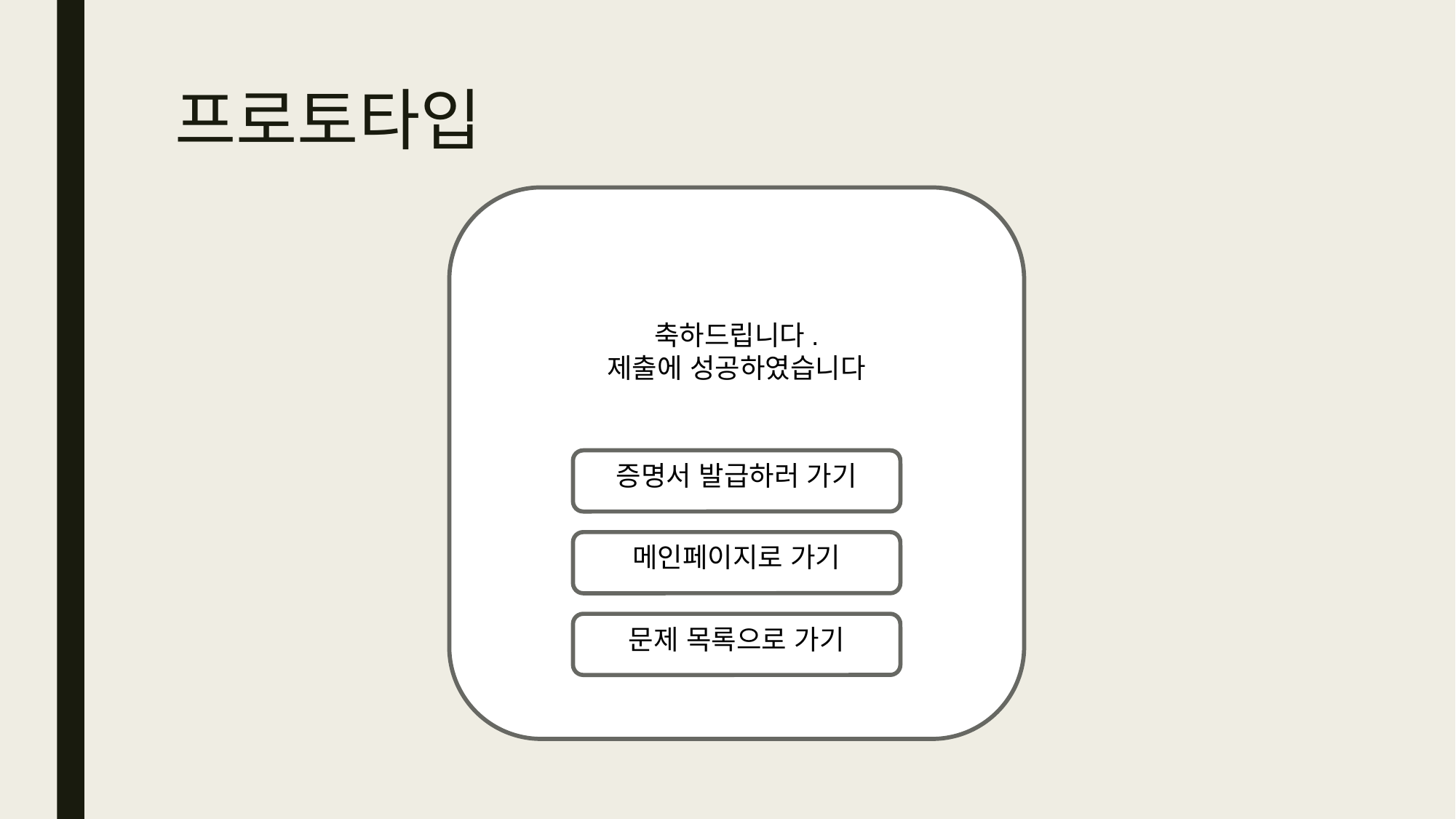

# 프로토타입

축하드립니다.
제출에 성공하였습니다

증명서 발급하러 가기

메인페이지로 가기

문제 목록으로 가기